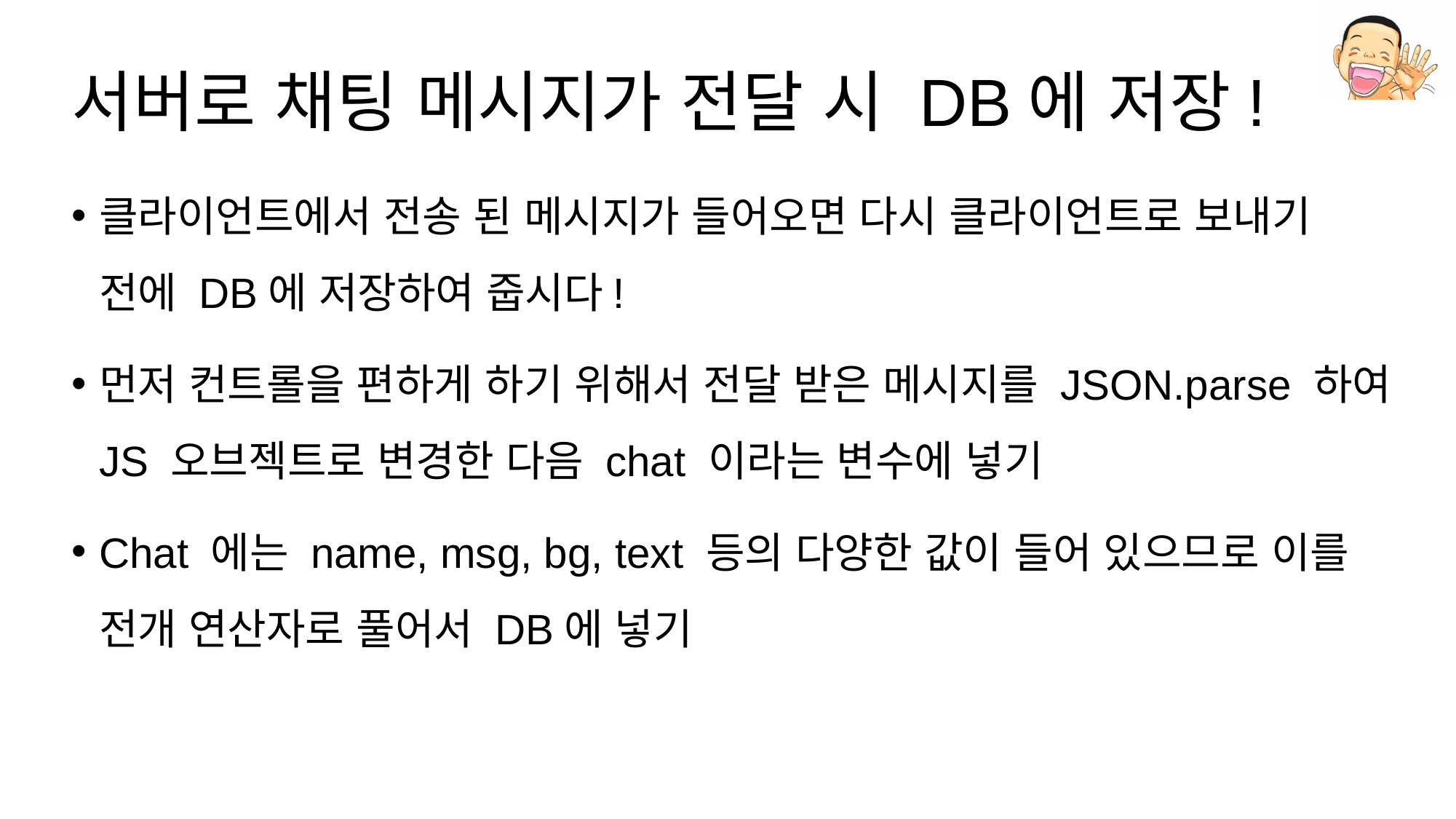

# 서버로 채팅 메시지가 전달 시 DB에 저장!
클라이언트에서 전송 된 메시지가 들어오면 다시 클라이언트로 보내기 전에 DB에 저장하여 줍시다!
먼저 컨트롤을 편하게 하기 위해서 전달 받은 메시지를 JSON.parse 하여 JS 오브젝트로 변경한 다음 chat 이라는 변수에 넣기
Chat 에는 name, msg, bg, text 등의 다양한 값이 들어 있으므로 이를 전개 연산자로 풀어서 DB에 넣기